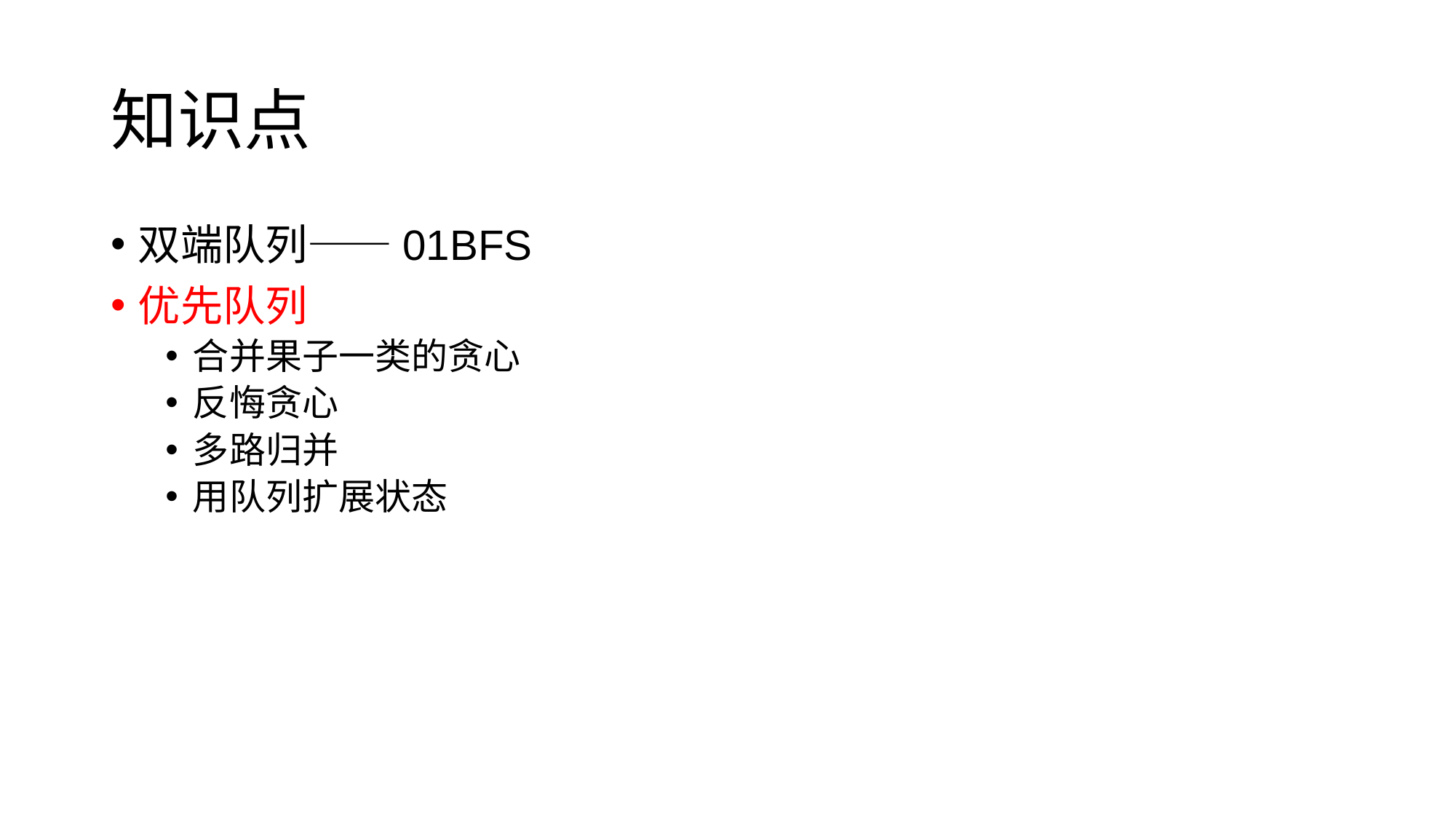

# 知识点
双端队列——01BFS
优先队列
合并果子一类的贪心
反悔贪心
多路归并
用队列扩展状态